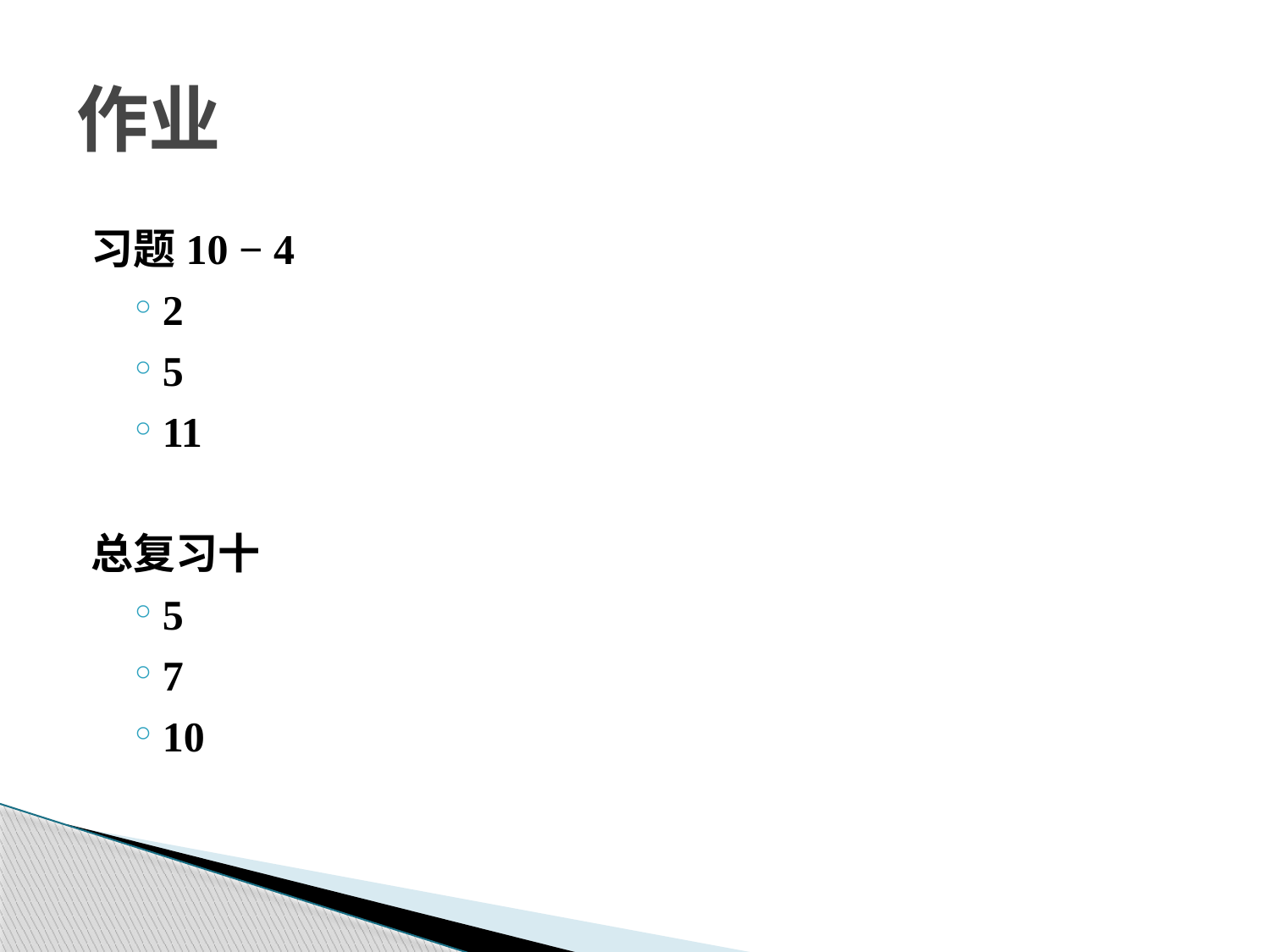

习题10 − 4
2
5
11

总复习十
5
7
10
作业